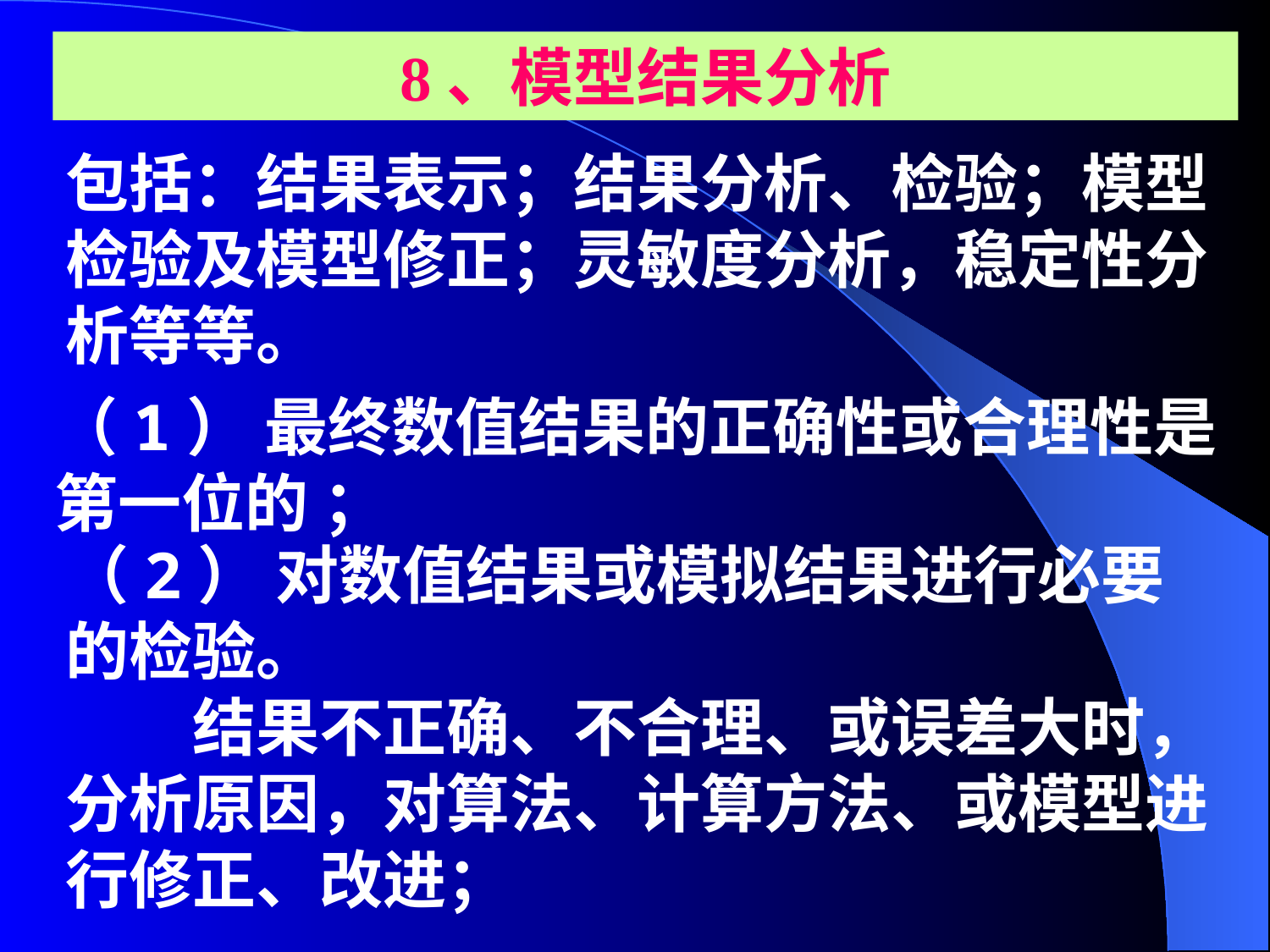

8、模型结果分析
包括：结果表示；结果分析、检验；模型检验及模型修正；灵敏度分析，稳定性分析等等。
（1） 最终数值结果的正确性或合理性是第一位的 ；
（2） 对数值结果或模拟结果进行必要的检验。
　　结果不正确、不合理、或误差大时，分析原因，对算法、计算方法、或模型进行修正、改进；